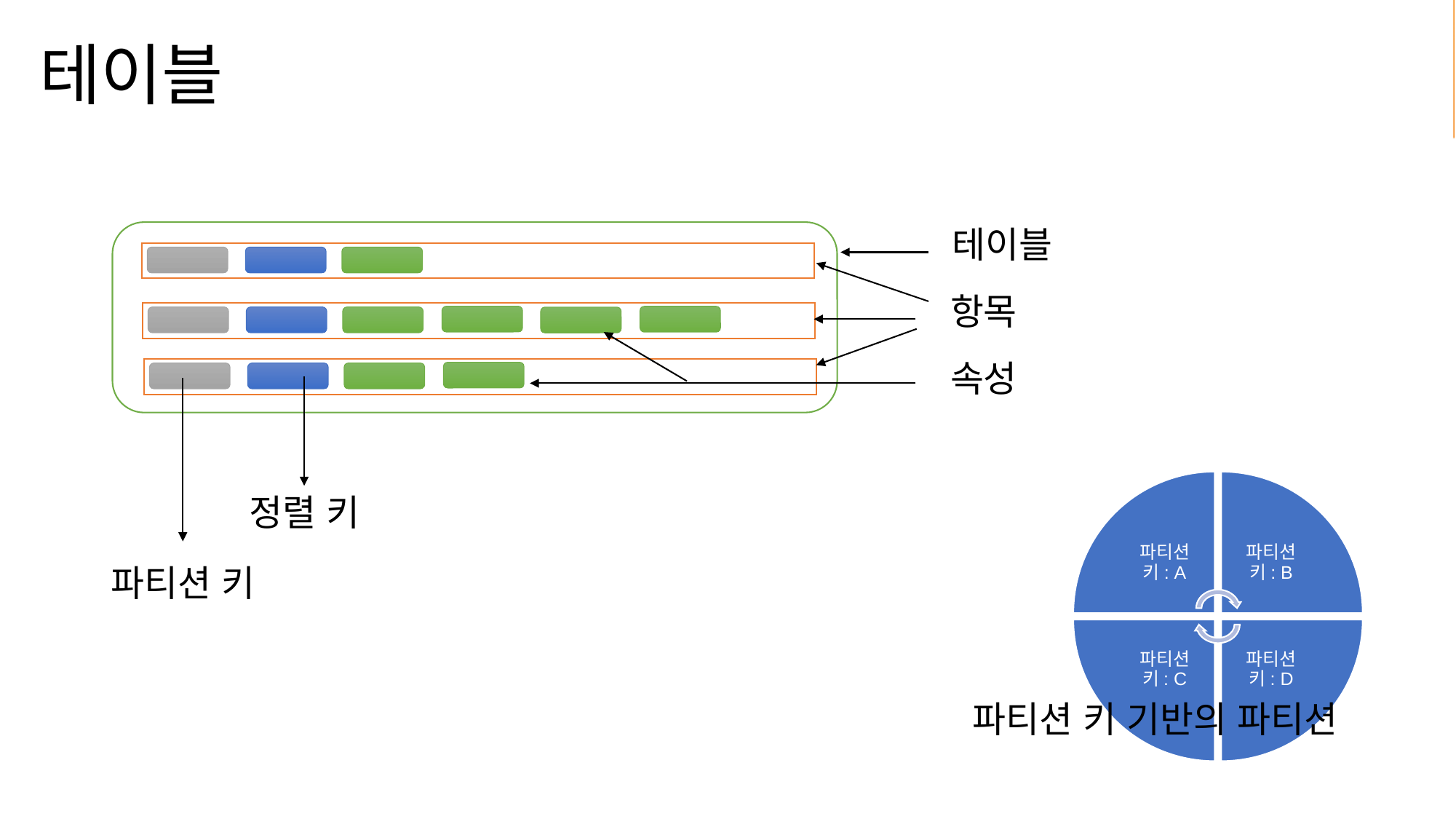

# 테이블
테이블

항목
속성
정렬 키
파티션 키
파티션 키: A
파티션 키: B
파티션 키: D
파티션 키: C
파티션 키 기반의 파티션